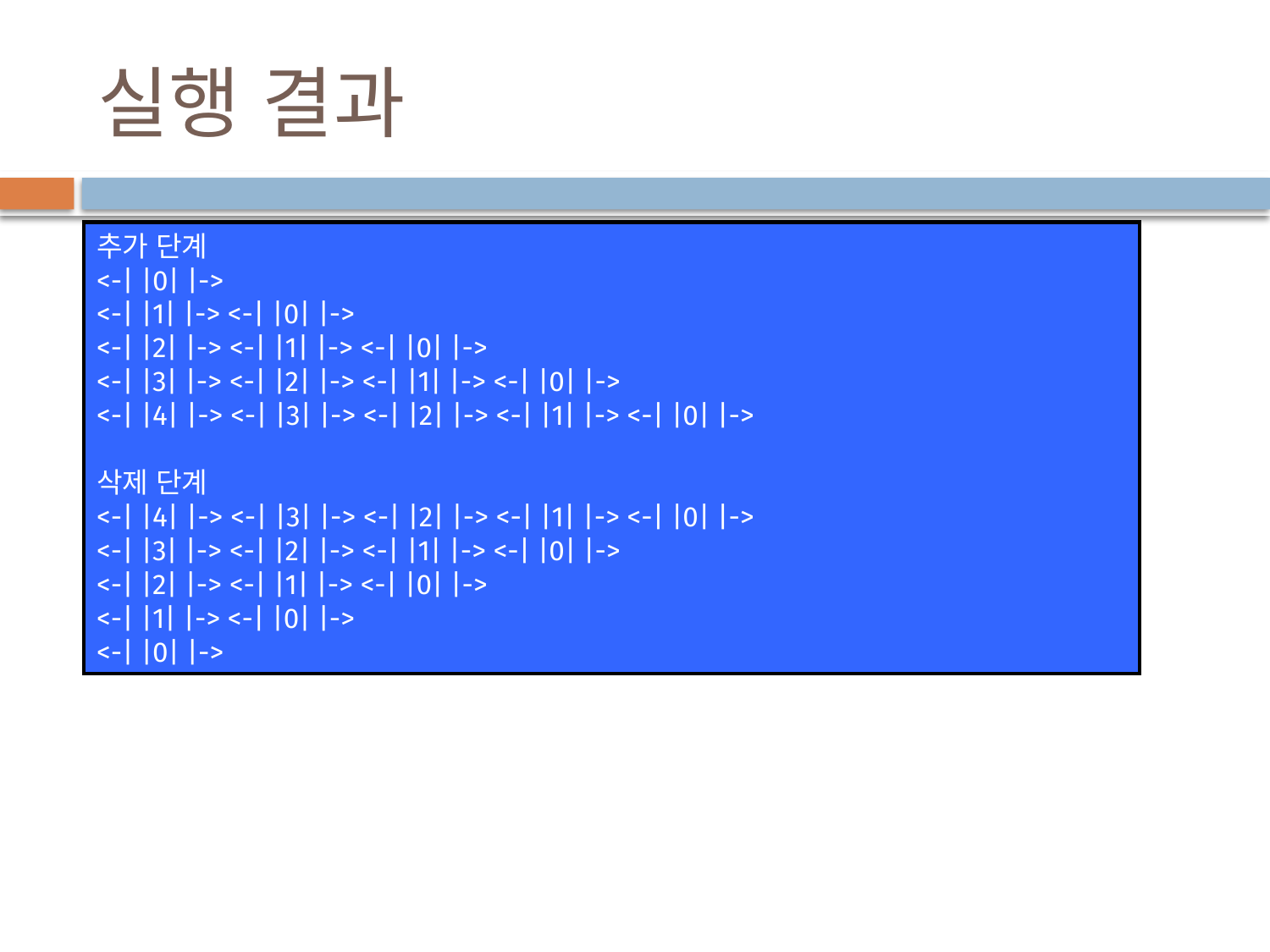

# 실행 결과
추가 단계
<-| |0| |->
<-| |1| |-> <-| |0| |->
<-| |2| |-> <-| |1| |-> <-| |0| |->
<-| |3| |-> <-| |2| |-> <-| |1| |-> <-| |0| |->
<-| |4| |-> <-| |3| |-> <-| |2| |-> <-| |1| |-> <-| |0| |->

삭제 단계
<-| |4| |-> <-| |3| |-> <-| |2| |-> <-| |1| |-> <-| |0| |->
<-| |3| |-> <-| |2| |-> <-| |1| |-> <-| |0| |->
<-| |2| |-> <-| |1| |-> <-| |0| |->
<-| |1| |-> <-| |0| |->
<-| |0| |->